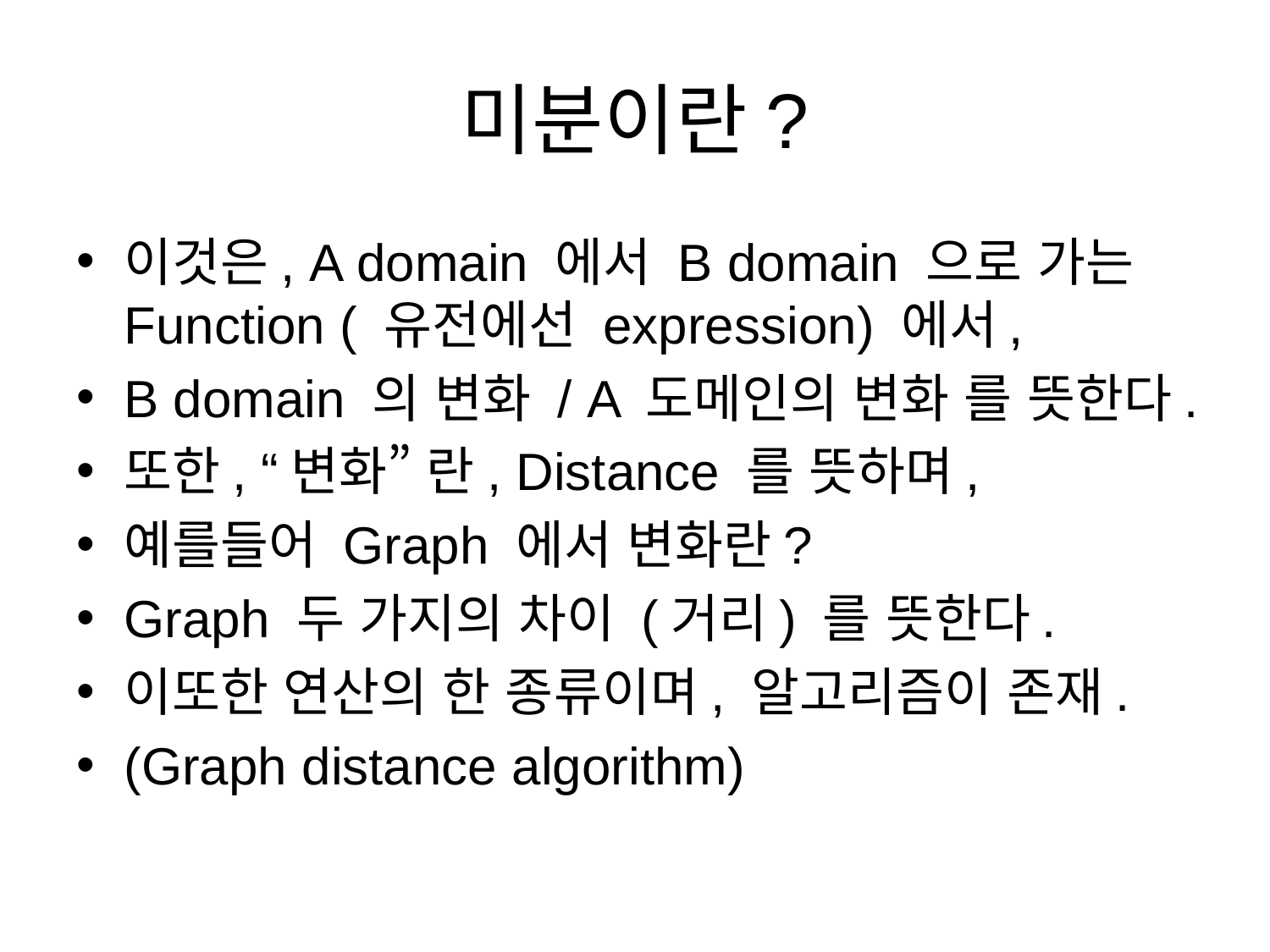

# 미분이란?
이것은, A domain 에서 B domain 으로 가는 Function ( 유전에선 expression) 에서,
B domain 의 변화 / A 도메인의 변화 를 뜻한다.
또한, “변화” 란, Distance 를 뜻하며,
예를들어 Graph 에서 변화란?
Graph 두 가지의 차이 (거리) 를 뜻한다.
이또한 연산의 한 종류이며, 알고리즘이 존재.
(Graph distance algorithm)